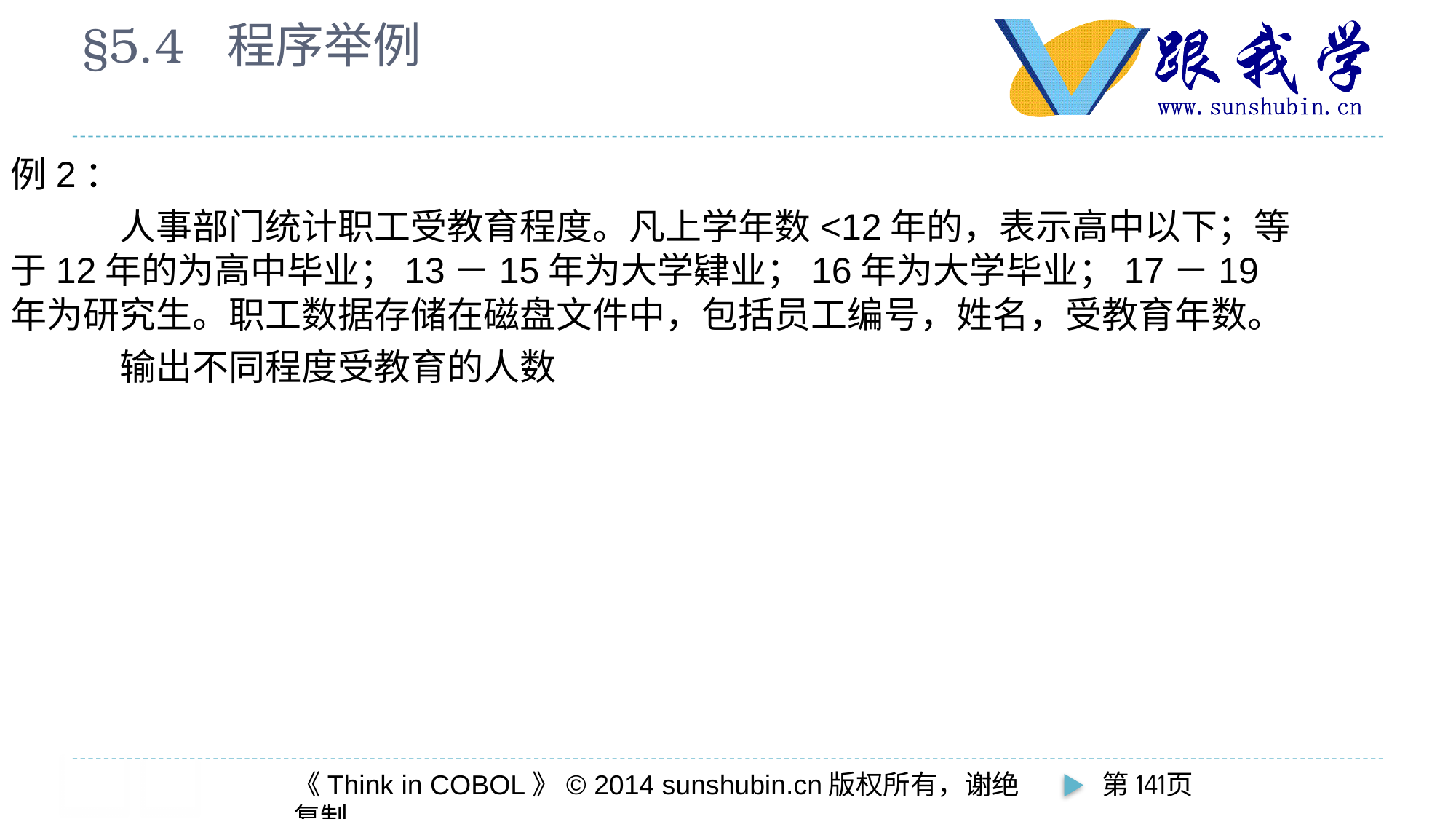

# §5.4  程序举例
例2：
	人事部门统计职工受教育程度。凡上学年数<12年的，表示高中以下；等于12年的为高中毕业；13－15年为大学肄业；16年为大学毕业；17－19年为研究生。职工数据存储在磁盘文件中，包括员工编号，姓名，受教育年数。
	输出不同程度受教育的人数